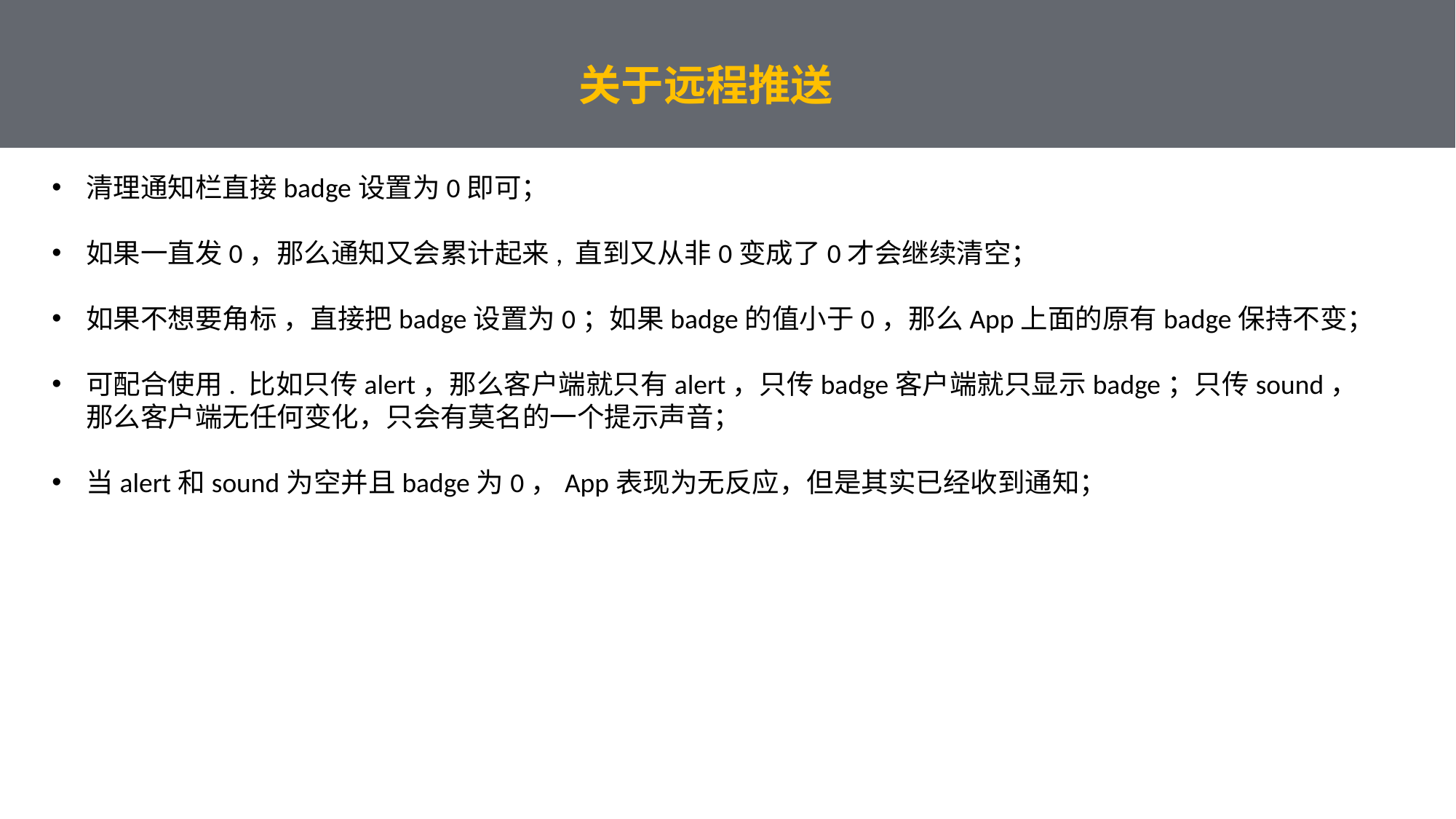

关于远程推送
清理通知栏直接badge设置为0即可；

如果一直发0，那么通知又会累计起来, 直到又从非0变成了0才会继续清空；

如果不想要角标 ，直接把badge设置为0；如果badge的值小于0，那么App上面的原有badge保持不变；

可配合使用. 比如只传alert，那么客户端就只有alert，只传badge客户端就只显示badge；只传sound，那么客户端无任何变化，只会有莫名的一个提示声音；

当alert和sound为空并且badge为0，App表现为无反应，但是其实已经收到通知；